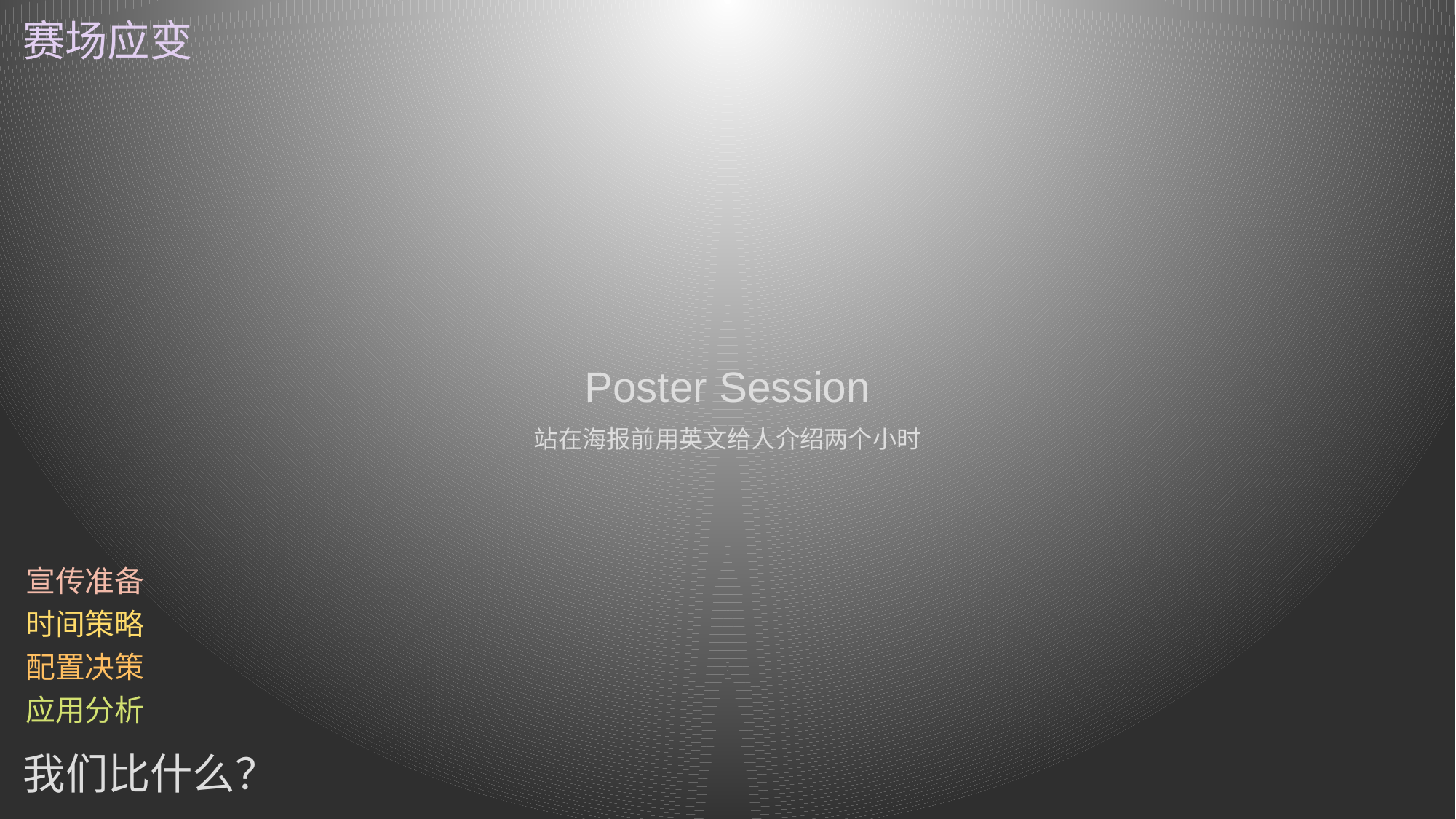

赛场应变
Poster Session
站在海报前用英文给人介绍两个小时
宣传准备
时间策略
配置决策
应用分析
我们比什么？